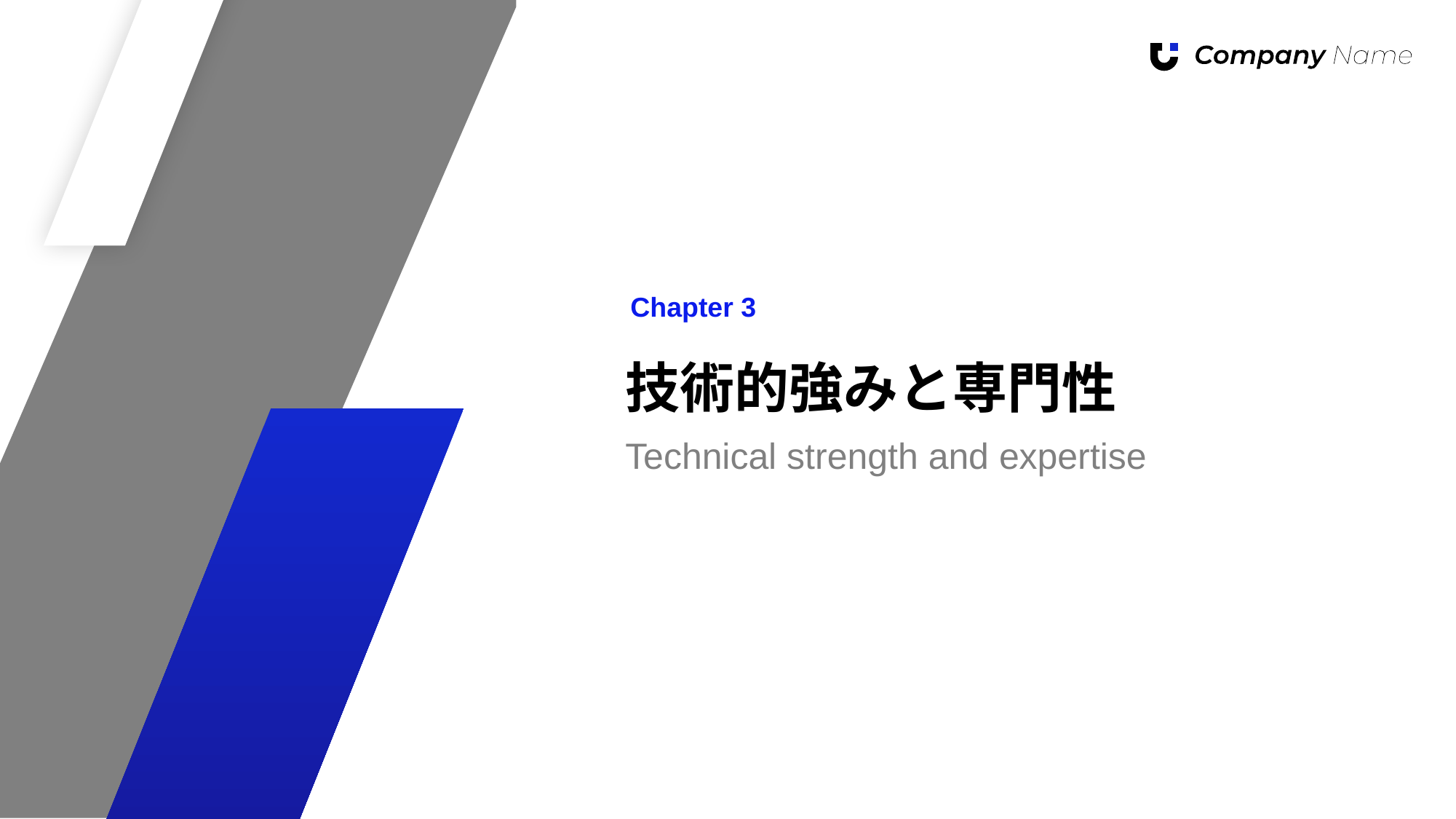

Chapter 3
技術的強みと専門性
Technical strength and expertise